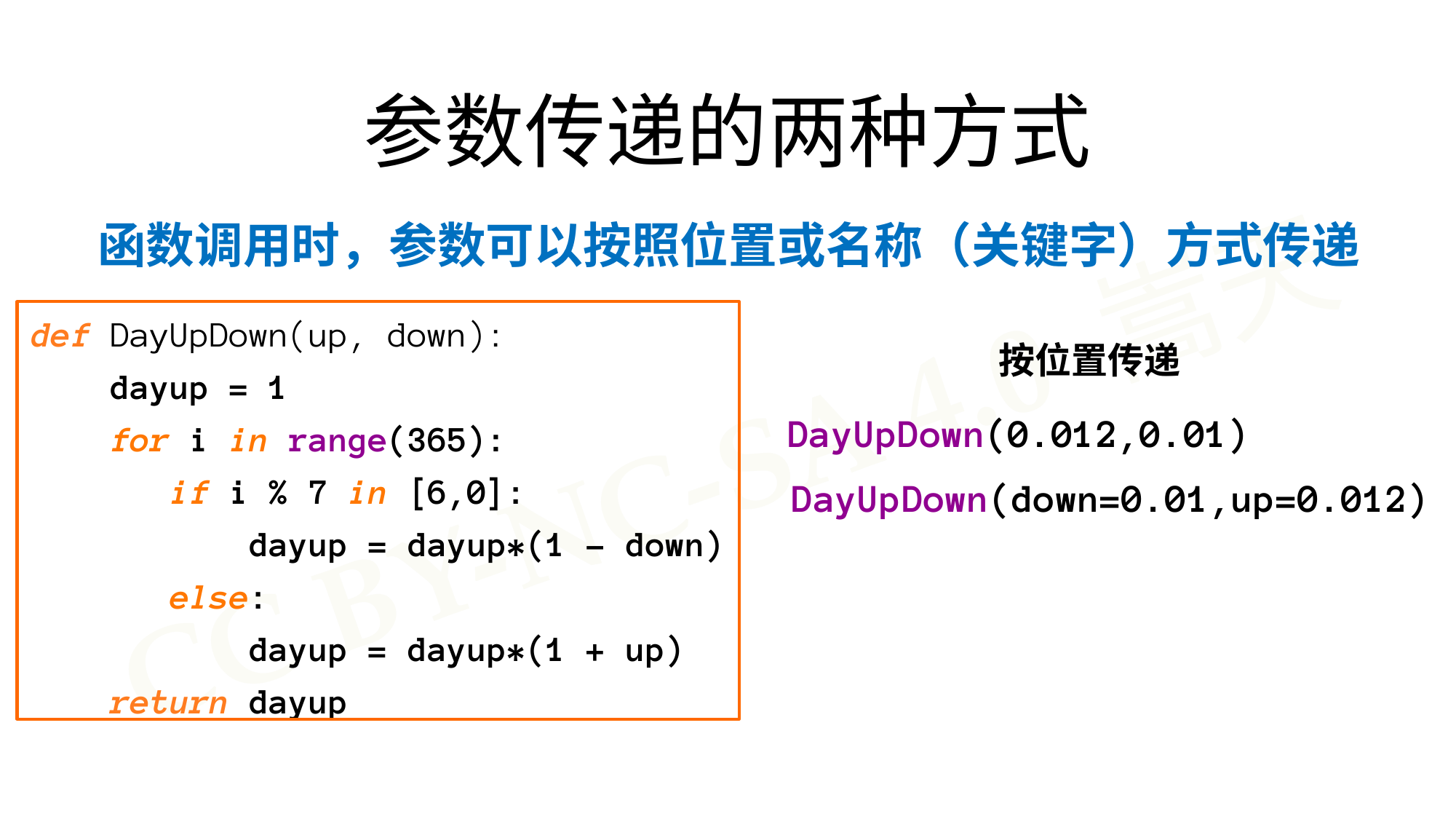

参数传递的两种方式
函数调用时，参数可以按照位置或名称（关键字）方式传递
def DayUpDown(up, down):
    dayup = 1
    for i in range(365):
       if i % 7 in [6,0]:
           dayup = dayup*(1 - down)
       else:
           dayup = dayup*(1 + up)
    return dayup

按位置传递
DayUpDown(0.012,0.01)
DayUpDown(down=0.01,up=0.012)